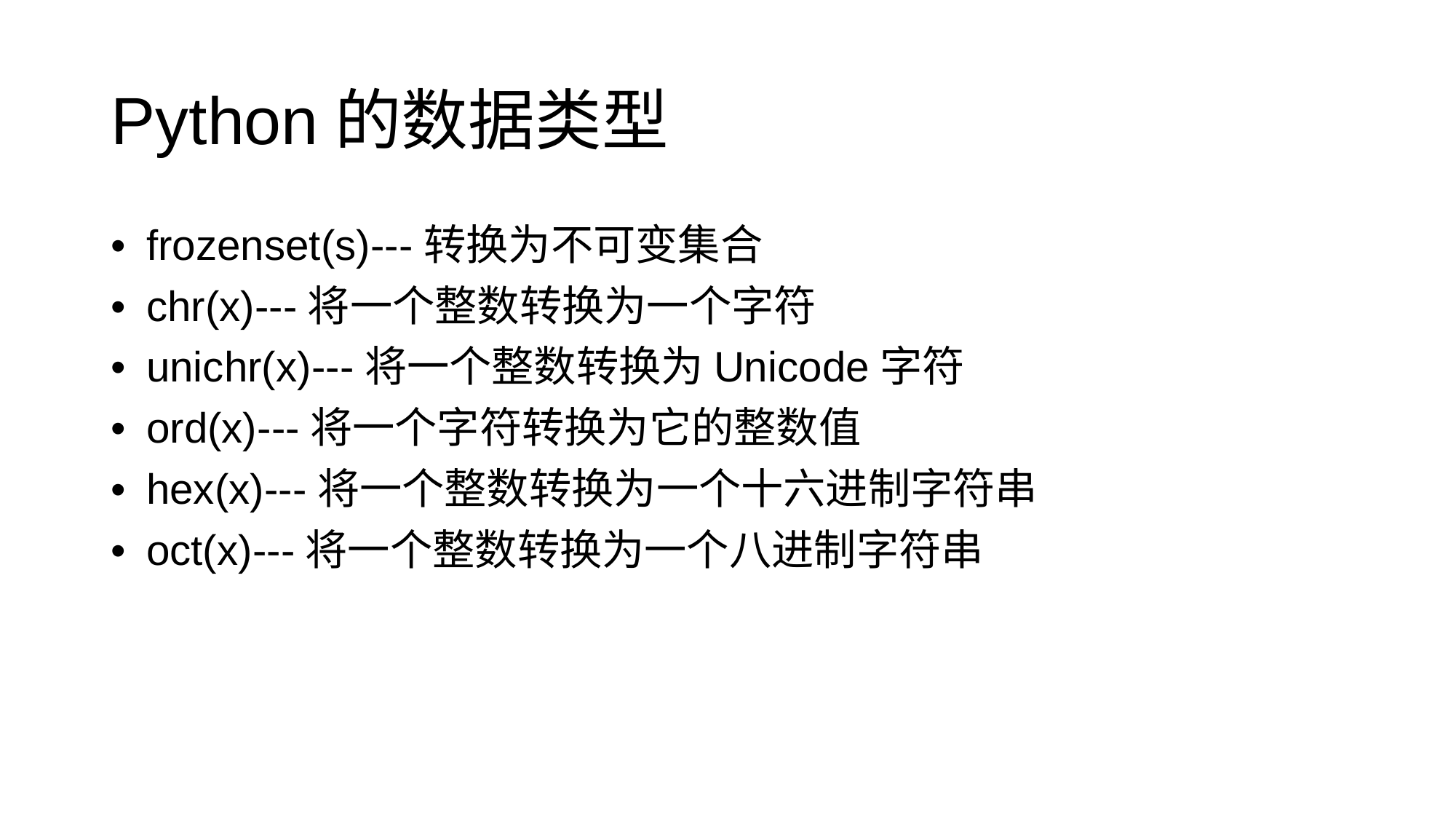

# Python的数据类型
•  frozenset(s)---转换为不可变集合
•  chr(x)---将一个整数转换为一个字符
•  unichr(x)---将一个整数转换为Unicode字符
•  ord(x)---将一个字符转换为它的整数值
•  hex(x)---将一个整数转换为一个十六进制字符串
•  oct(x)---将一个整数转换为一个八进制字符串